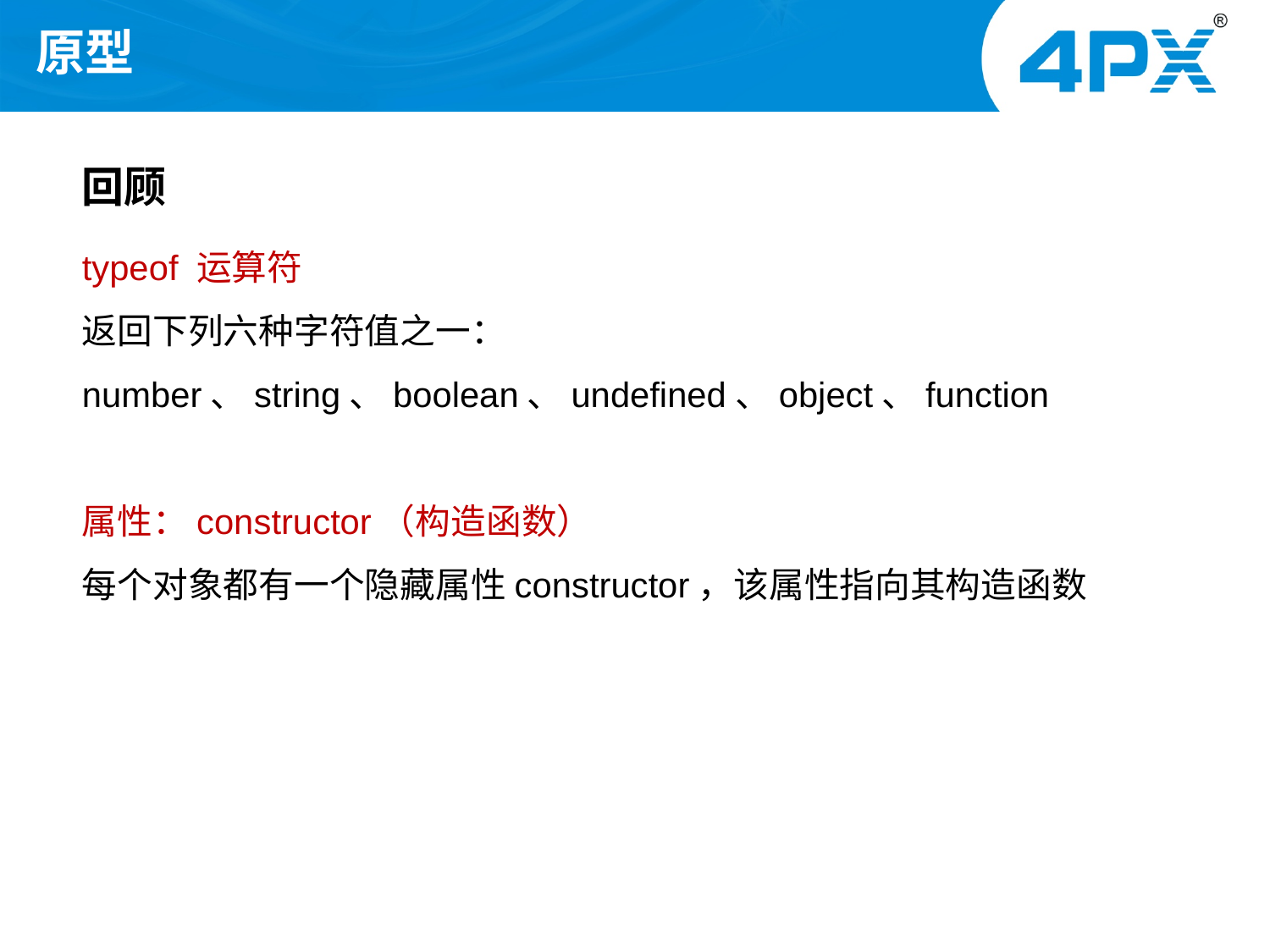

# 原型
回顾
typeof 运算符
返回下列六种字符值之一：
number、string、boolean、undefined、object、function

属性：constructor（构造函数）
每个对象都有一个隐藏属性constructor，该属性指向其构造函数